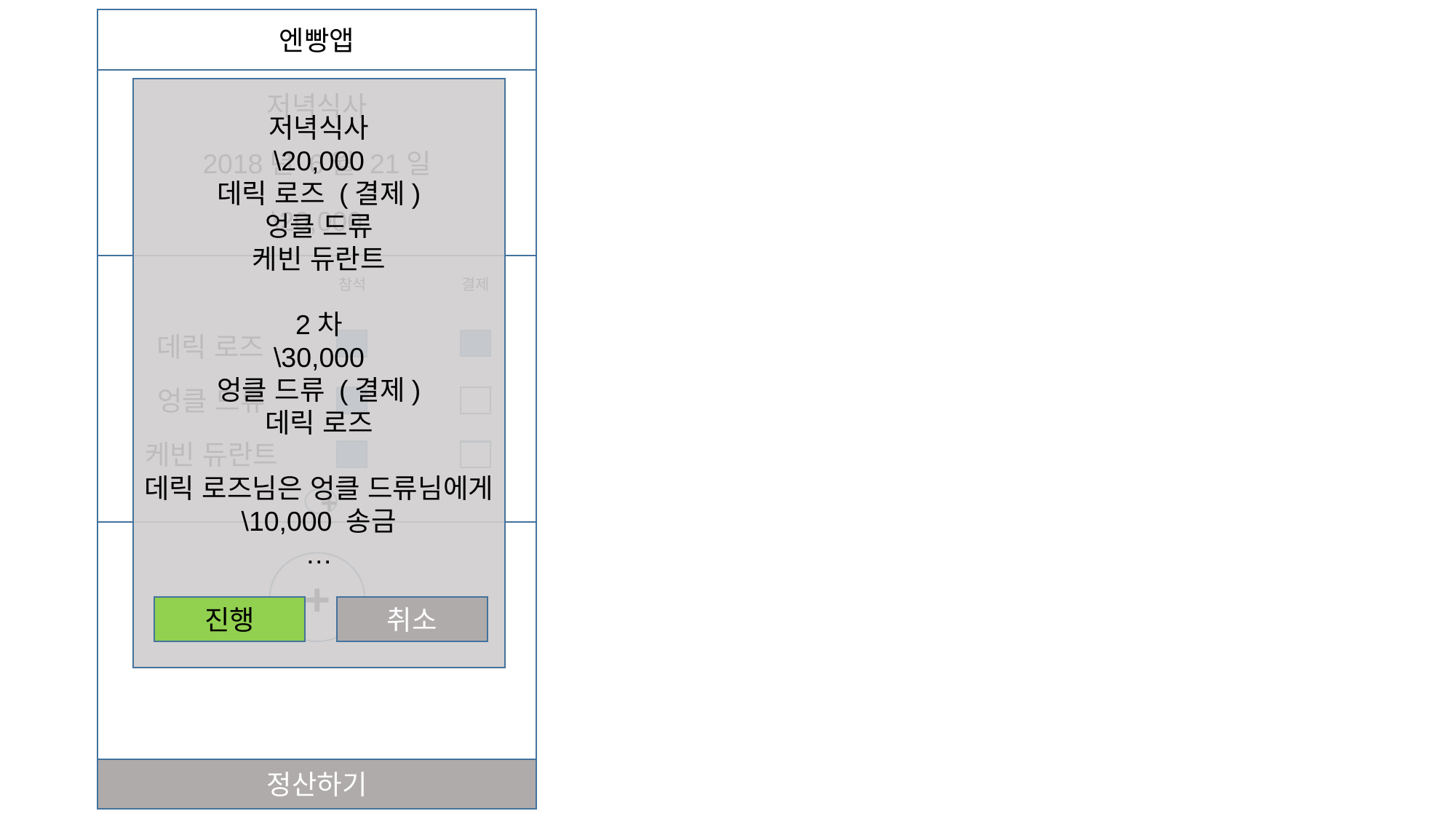

엔빵앱

저녁식사
\20,000
데릭 로즈 (결제)
엉클 드류
케빈 듀란트

2차
\30,000
엉클 드류 (결제)
데릭 로즈

데릭 로즈님은 엉클 드류님에게 \10,000 송금
…

저녁식사
2018년 6월 21일
\20,000

참석
결제
데릭 로즈

엉클 드류

케빈 듀란트

+
+
진행
취소
정산하기